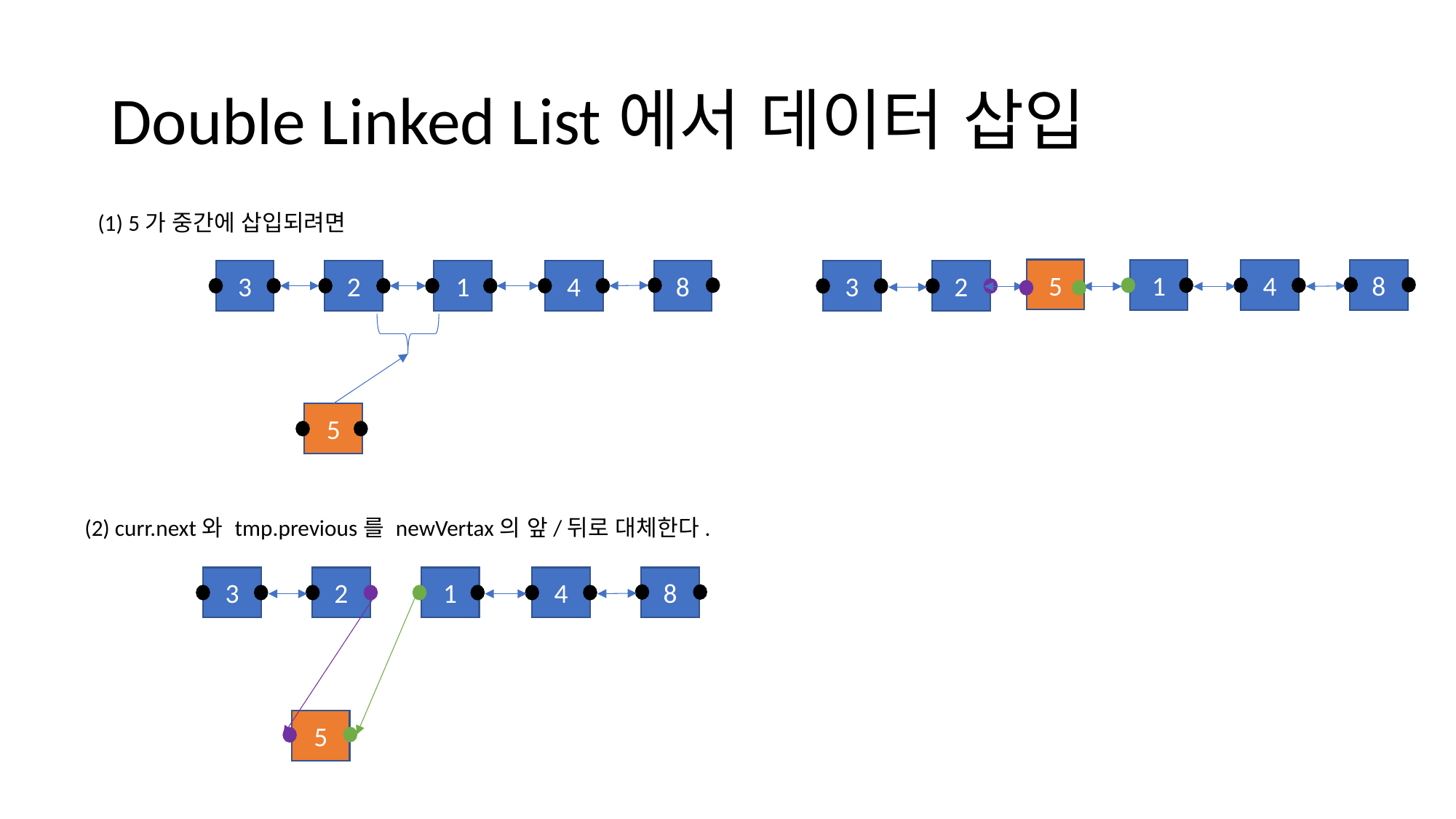

# Double Linked List에서 데이터 삽입
(1) 5가 중간에 삽입되려면
5
1
4
8
3
2
1
4
8

5

3
2

(2) curr.next와 tmp.previous를 newVertax의 앞/뒤로 대체한다.
3
2
1
4
8

5